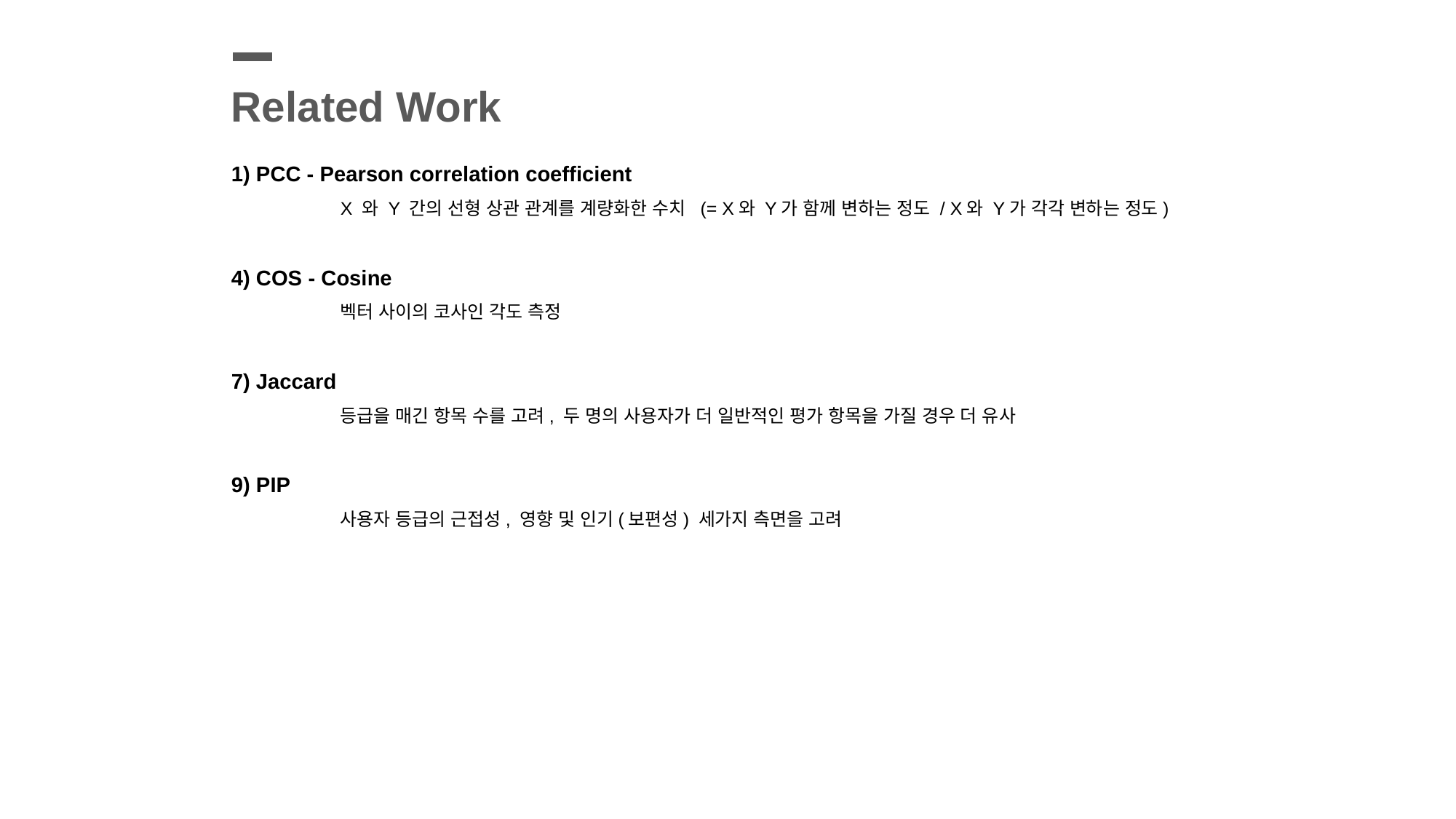

Related Work
1) PCC - Pearson correlation coefficient
	X 와 Y 간의 선형 상관 관계를 계량화한 수치  (= X와 Y가 함께 변하는 정도 / X와 Y가 각각 변하는 정도)

4) COS - Cosine
	벡터 사이의 코사인 각도 측정

7) Jaccard
	등급을 매긴 항목 수를 고려, 두 명의 사용자가 더 일반적인 평가 항목을 가질 경우 더 유사

9) PIP
	사용자 등급의 근접성, 영향 및 인기(보편성) 세가지 측면을 고려